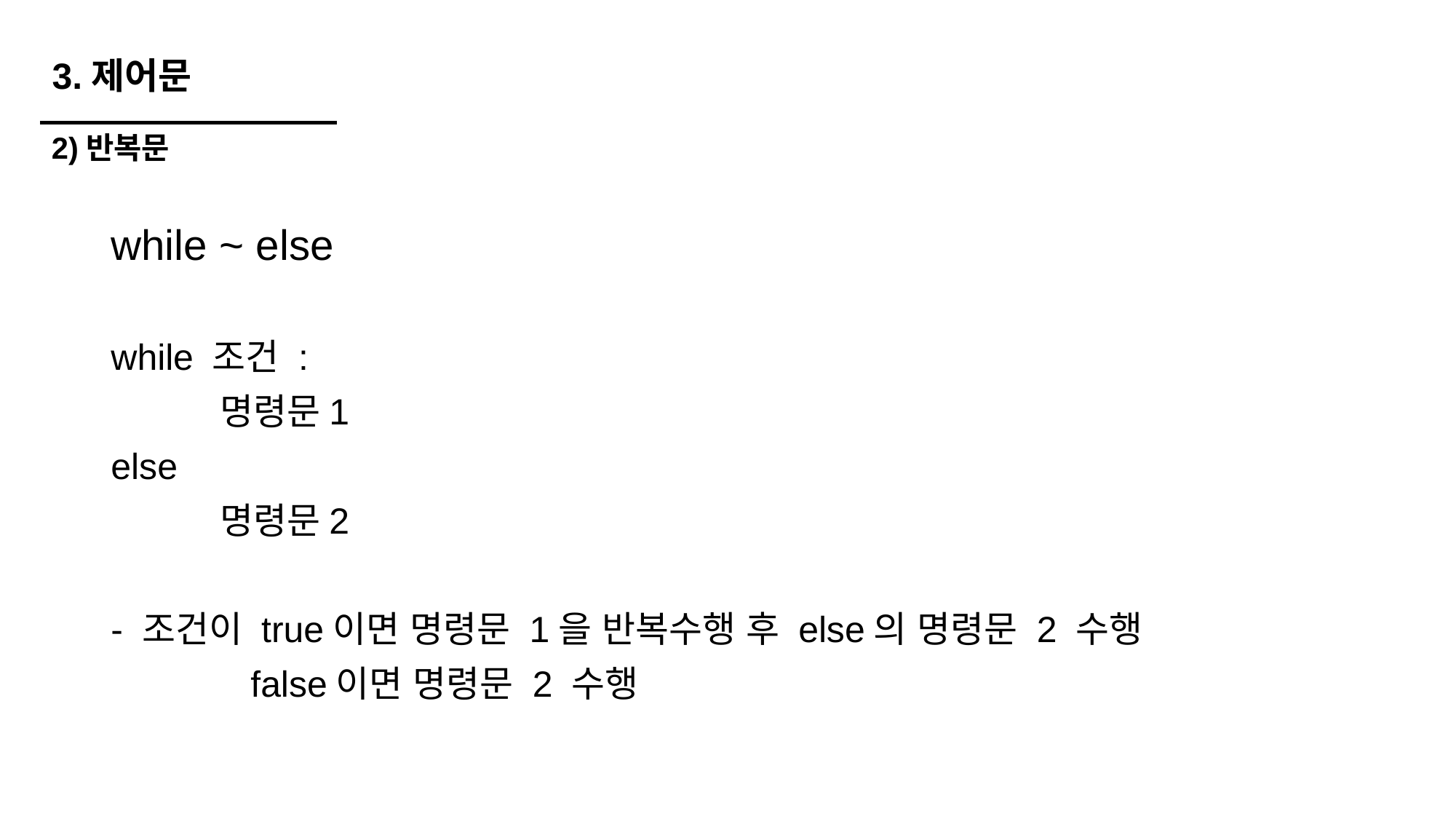

# 3.제어문
2)반복문
while ~ else

while 조건 :
	명령문1
else
	명령문2

- 조건이 true이면 명령문 1을 반복수행 후 else의 명령문 2 수행
 	   false이면 명령문 2 수행